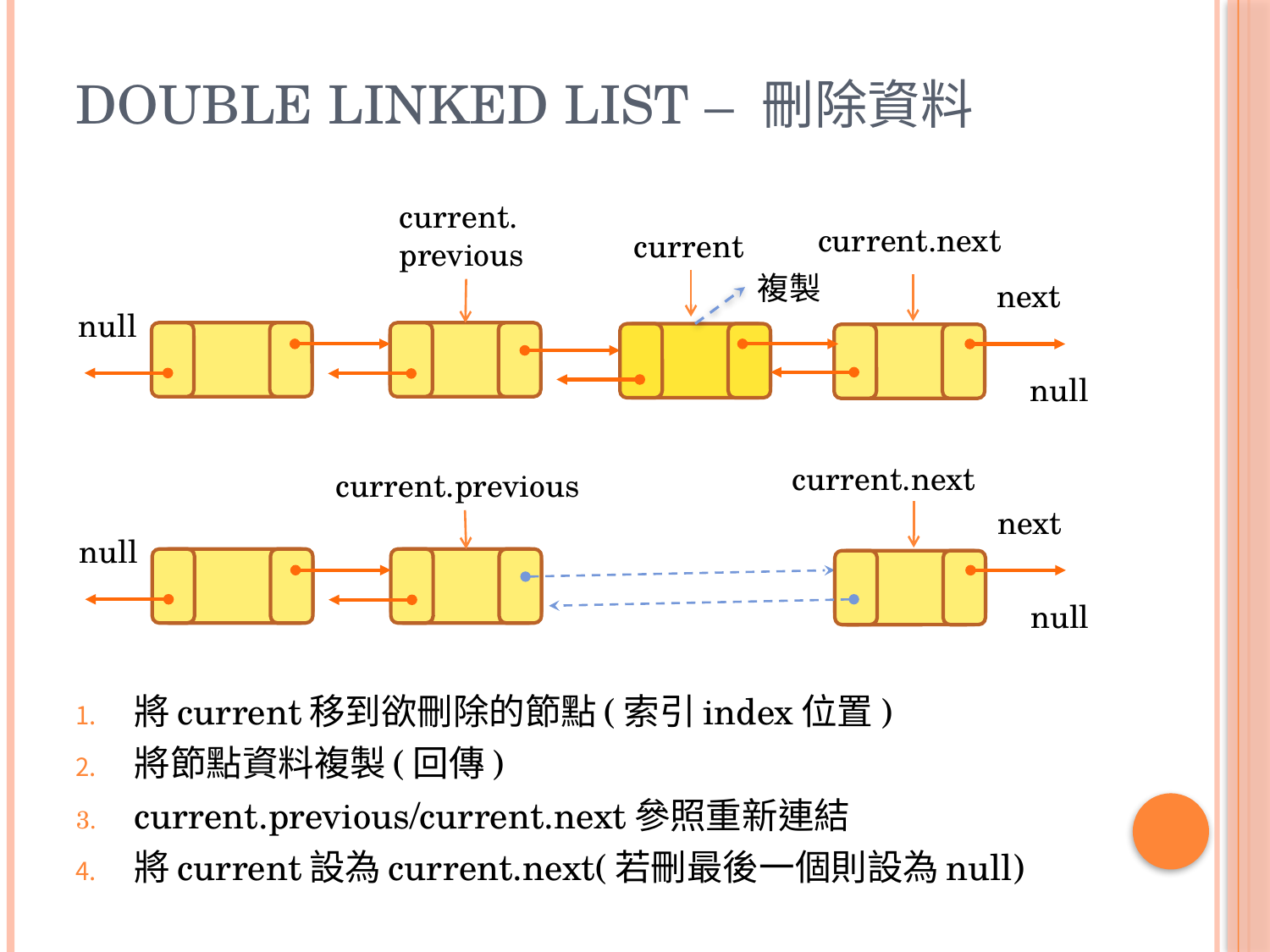

# Double Linked List – 刪除資料
current.previous
current.next
current
複製
next
null

null
current.next
current.previous
next
null

null
將current移到欲刪除的節點(索引index位置)
將節點資料複製(回傳)
current.previous/current.next參照重新連結
將current設為current.next(若刪最後一個則設為null)